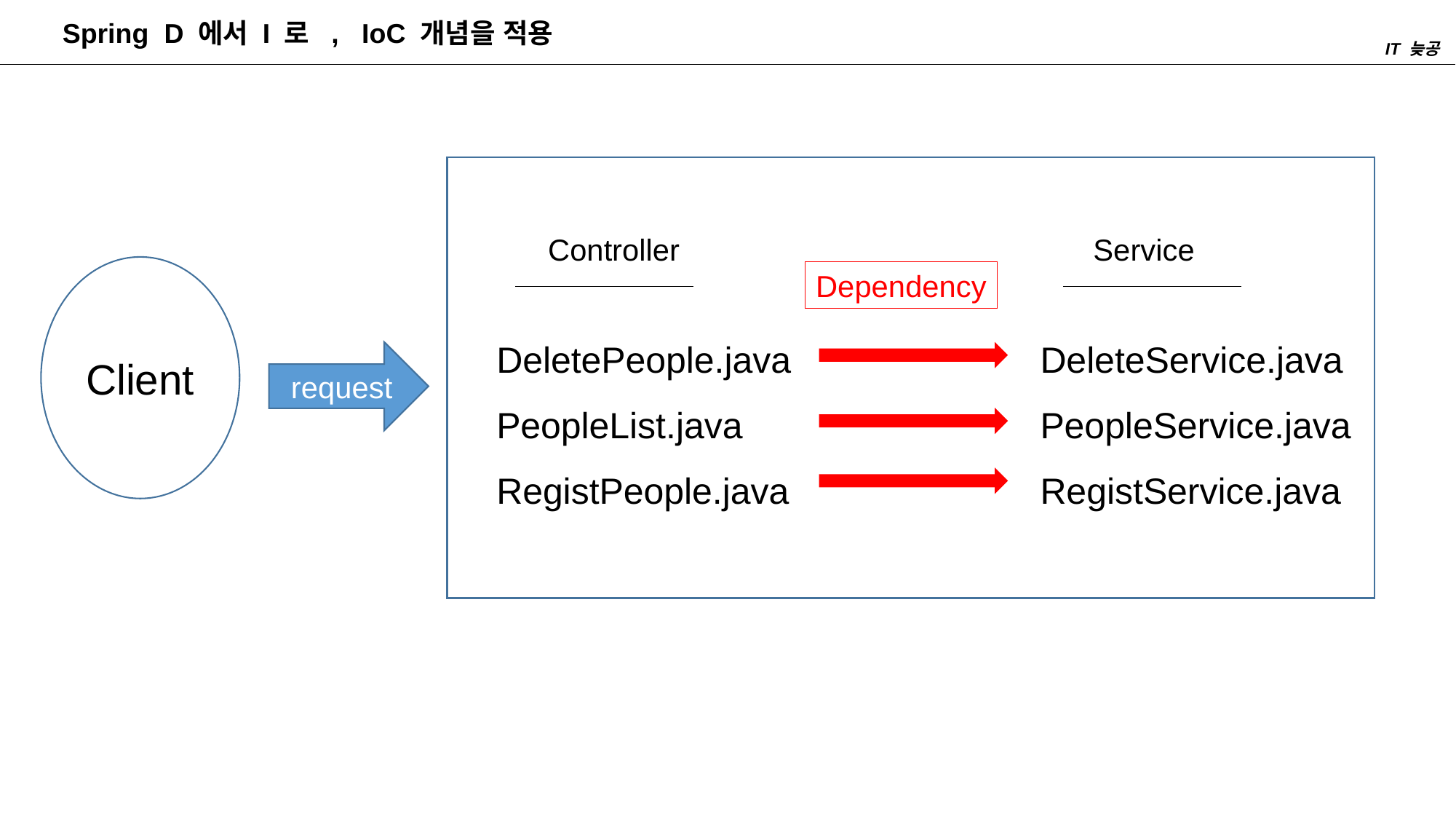

Spring  D 에서 I 로  ,   IoC 개념을 적용
IT 늦공

Controller
Service
Client
Dependency
DeletePeople.java
PeopleList.java
RegistPeople.java
DeleteService.java
PeopleService.java
RegistService.java
 request